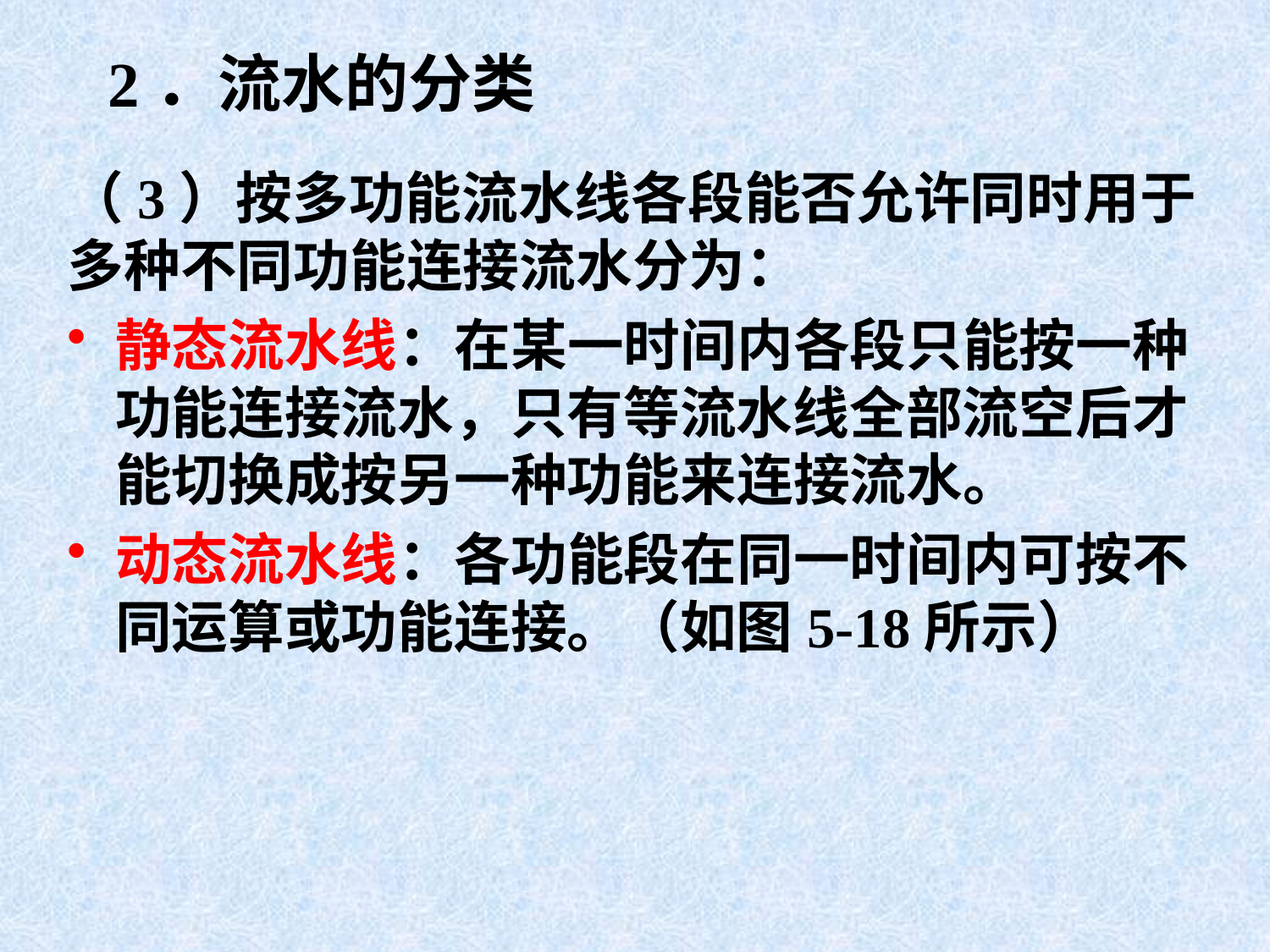

# 2．流水的分类
（3）按多功能流水线各段能否允许同时用于多种不同功能连接流水分为：
静态流水线：在某一时间内各段只能按一种功能连接流水，只有等流水线全部流空后才能切换成按另一种功能来连接流水。
动态流水线：各功能段在同一时间内可按不同运算或功能连接。（如图5-18所示）